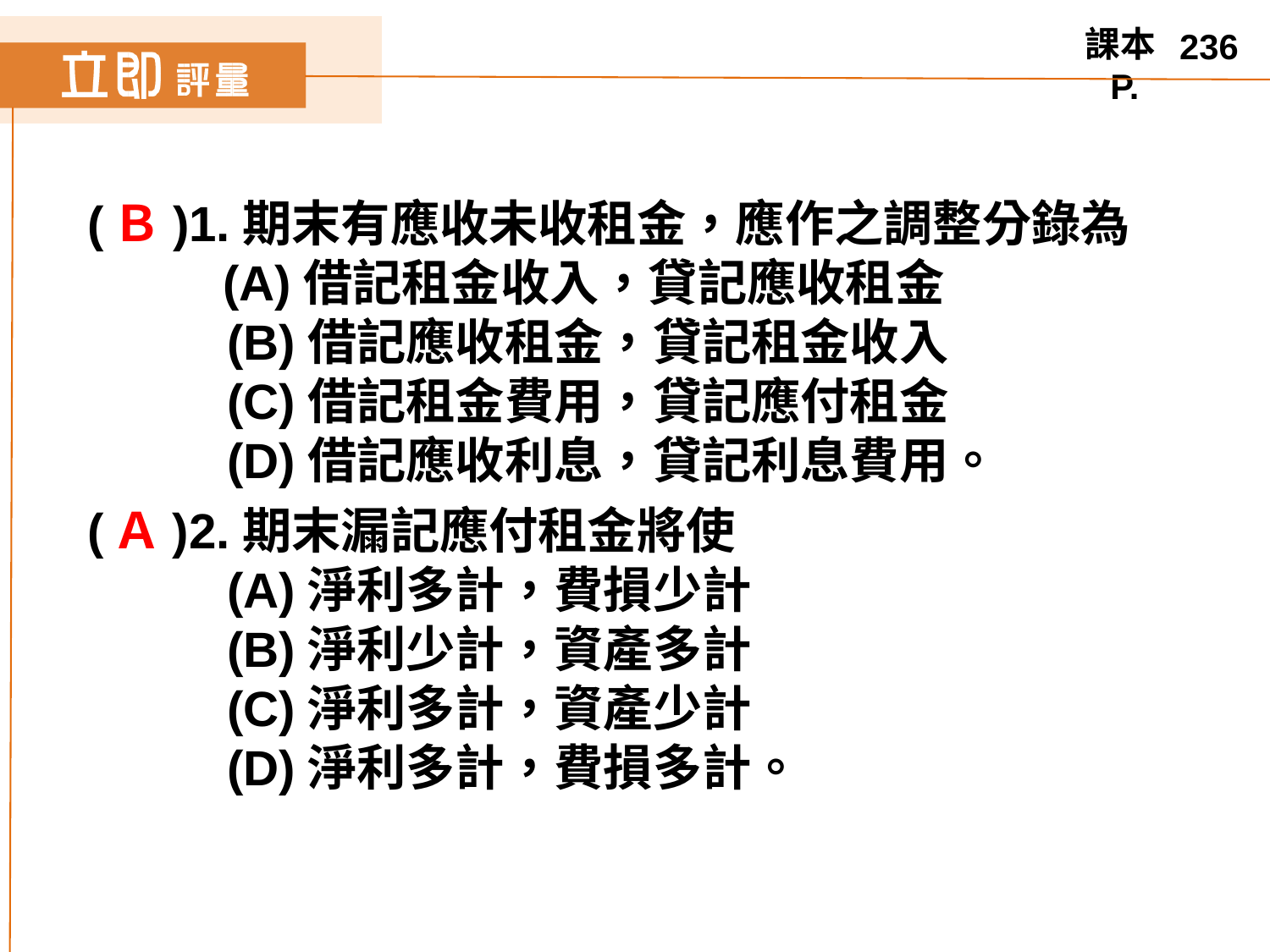

236
(     )1.期末有應收未收租金，應作之調整分錄為　
           (A)借記租金收入，貸記應收租金
       　(B)借記應收租金，貸記租金收入
       　(C)借記租金費用，貸記應付租金
       　(D)借記應收利息，貸記利息費用。
(     )2.期末漏記應付租金將使
       　(A)淨利多計，費損少計
       　(B)淨利少計，資產多計
       　(C)淨利多計，資產少計
       　(D)淨利多計，費損多計。
Ｂ
Ａ